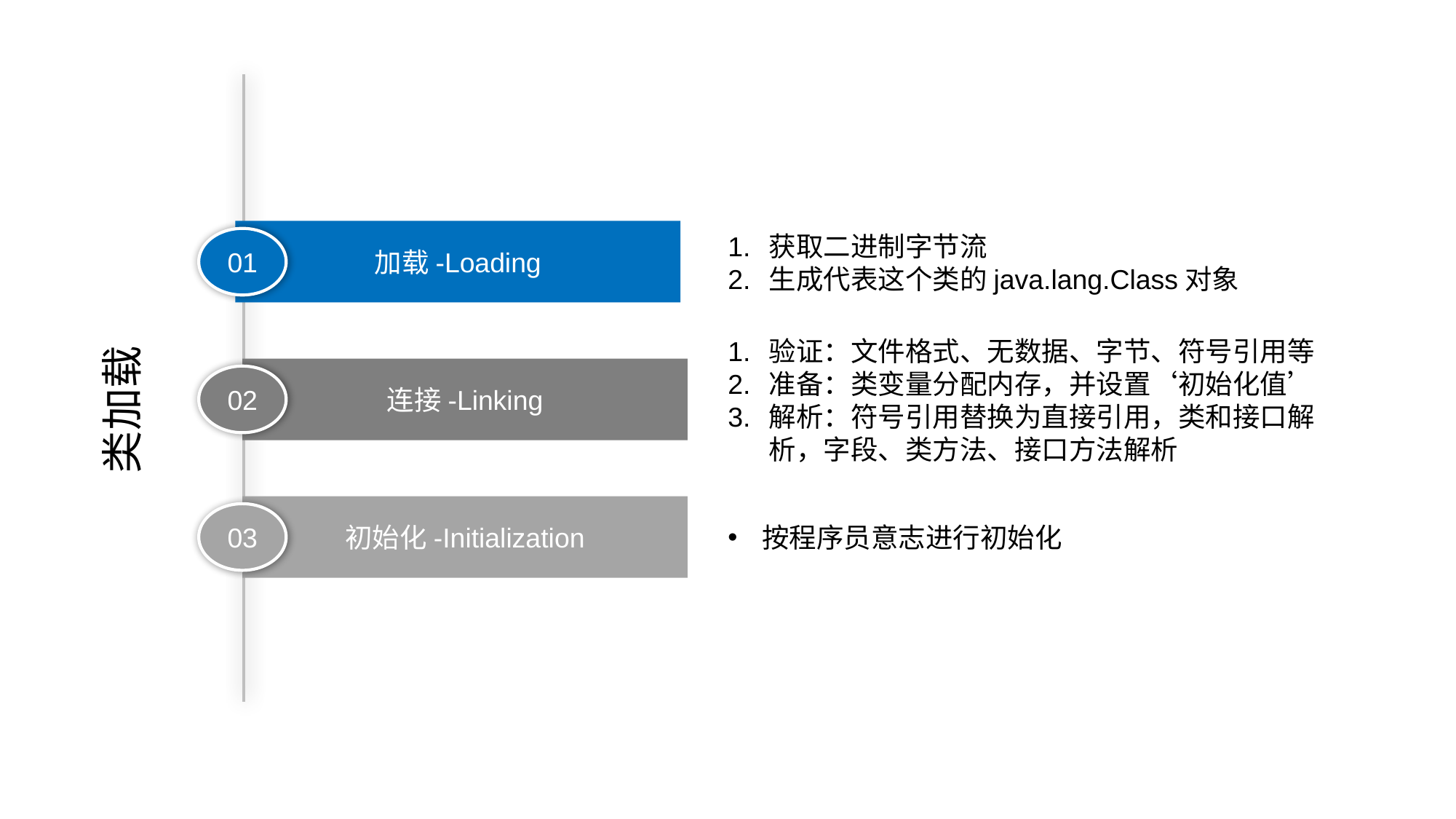

加载-Loading
获取二进制字节流
生成代表这个类的java.lang.Class对象
01
类加载
验证：文件格式、无数据、字节、符号引用等
准备：类变量分配内存，并设置‘初始化值’
解析：符号引用替换为直接引用，类和接口解析，字段、类方法、接口方法解析
连接-Linking
02
按程序员意志进行初始化
初始化-Initialization
03